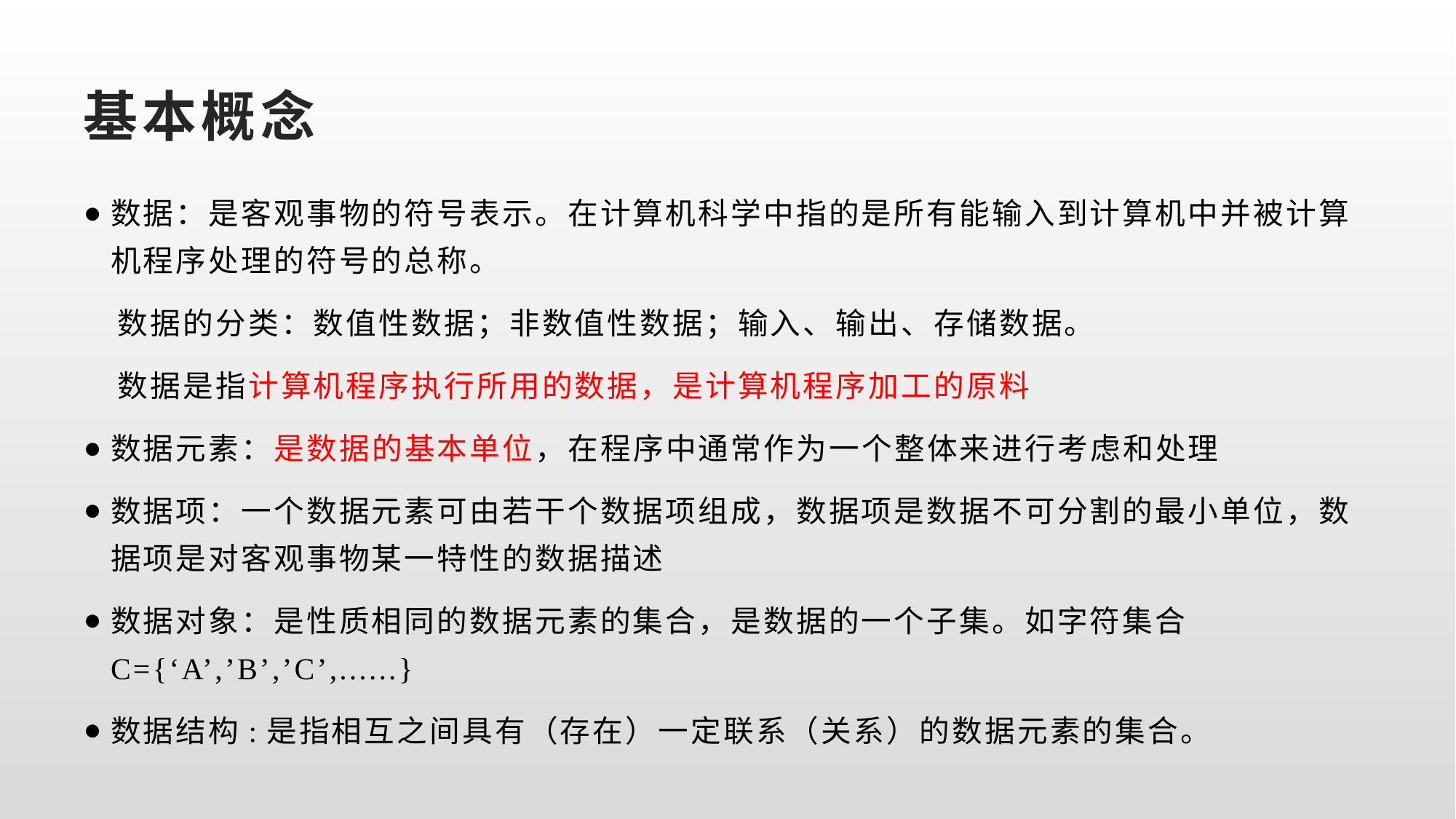

# 基本概念
数据：是客观事物的符号表示。在计算机科学中指的是所有能输入到计算机中并被计算机程序处理的符号的总称。
   数据的分类：数值性数据；非数值性数据；输入、输出、存储数据。
   数据是指计算机程序执行所用的数据，是计算机程序加工的原料
数据元素：是数据的基本单位，在程序中通常作为一个整体来进行考虑和处理
数据项：一个数据元素可由若干个数据项组成，数据项是数据不可分割的最小单位，数据项是对客观事物某一特性的数据描述
数据对象：是性质相同的数据元素的集合，是数据的一个子集。如字符集合C={‘A’,’B’,’C’,......}
数据结构:是指相互之间具有（存在）一定联系（关系）的数据元素的集合。